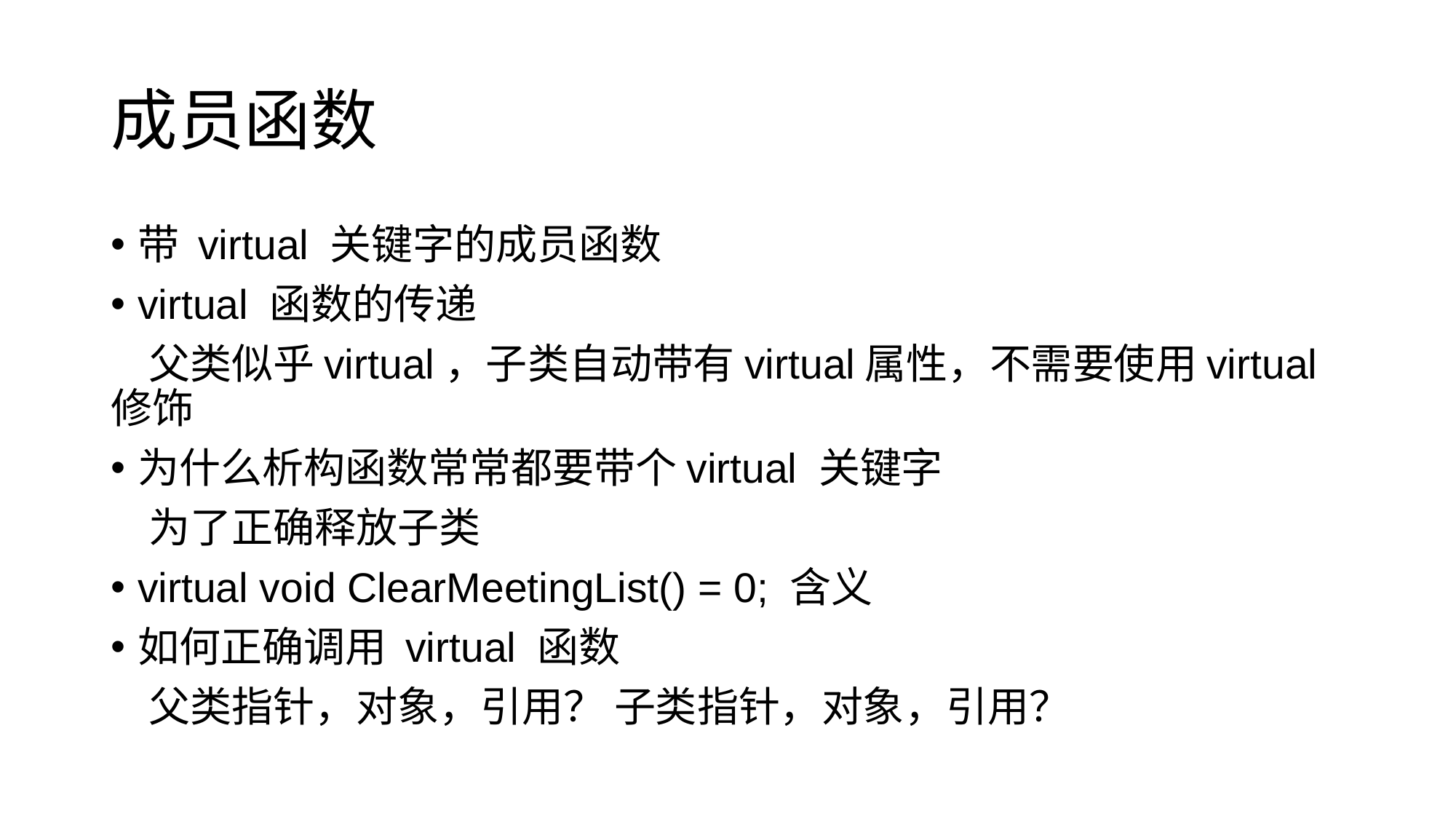

# 成员函数
带 virtual 关键字的成员函数
virtual 函数的传递
   父类似乎virtual，子类自动带有virtual属性，不需要使用virtual 修饰
为什么析构函数常常都要带个virtual 关键字
   为了正确释放子类
virtual void ClearMeetingList() = 0; 含义
如何正确调用 virtual 函数
   父类指针，对象，引用？ 子类指针，对象，引用？